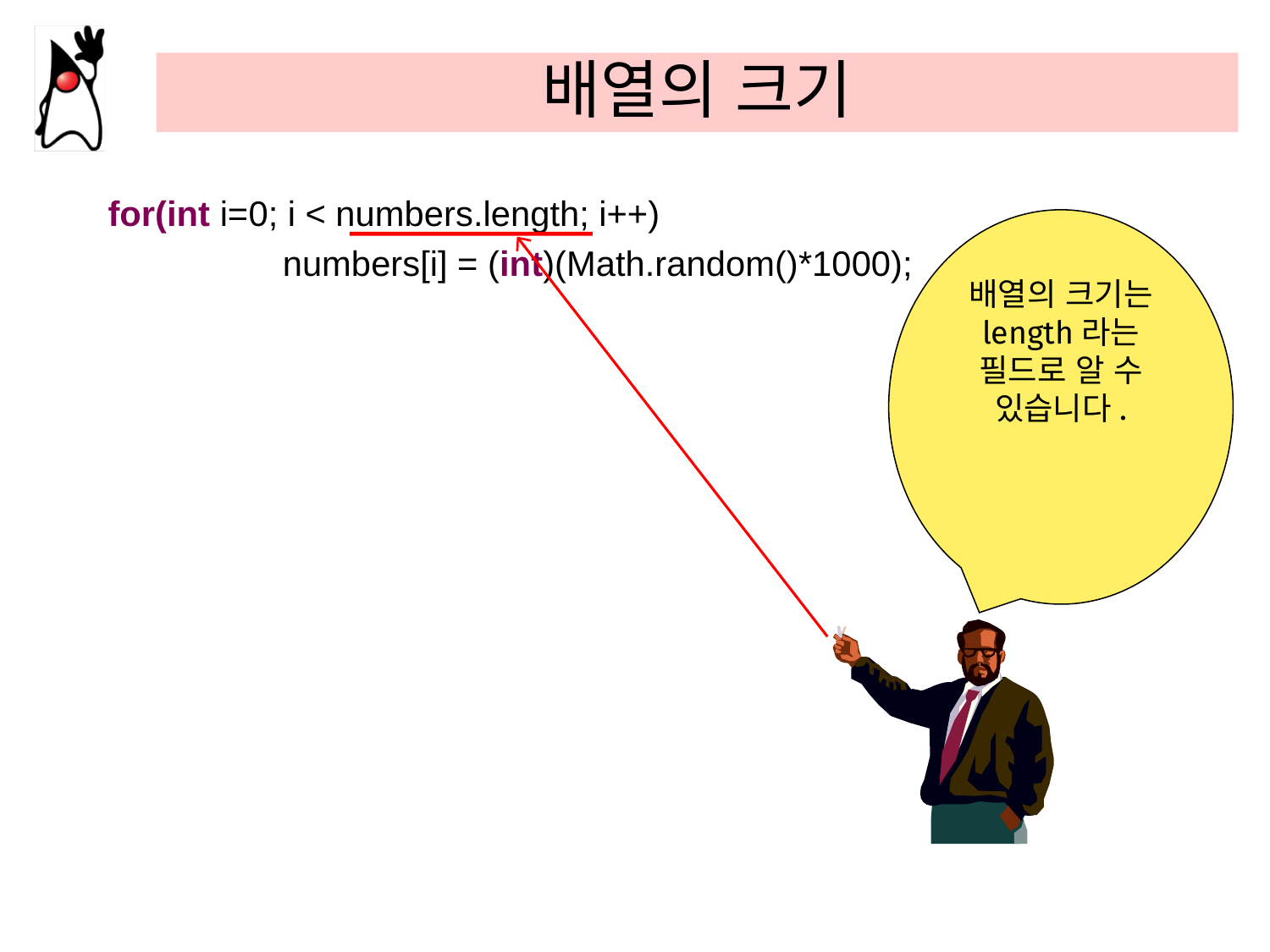

# 배열의 크기
for(int i=0; i < numbers.length; i++)
		numbers[i] = (int)(Math.random()*1000);
배열의 크기는 length라는 필드로 알 수 있습니다.